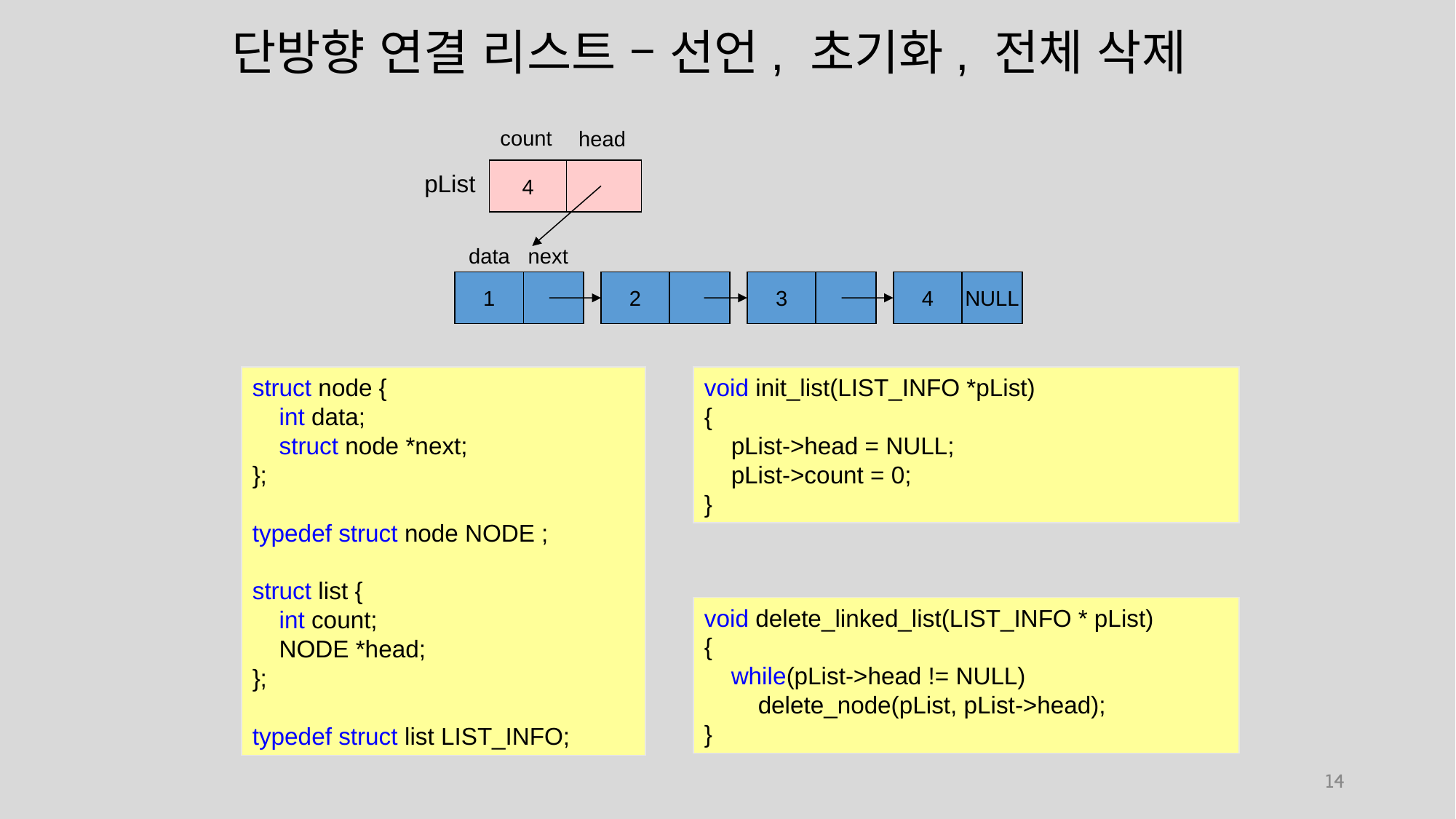

# 단방향 연결 리스트 – 선언, 초기화, 전체 삭제
count
head
4

pList

data   next
1

2

3

4
NULL

struct node {
    int data;
    struct node *next;
};

typedef struct node NODE ;

struct list {
    int count;
    NODE *head;
};

typedef struct list LIST_INFO;
void init_list(LIST_INFO *pList)
{
    pList->head = NULL;
    pList->count = 0;
}
void delete_linked_list(LIST_INFO * pList)
{
    while(pList->head != NULL)
        delete_node(pList, pList->head);
}
14